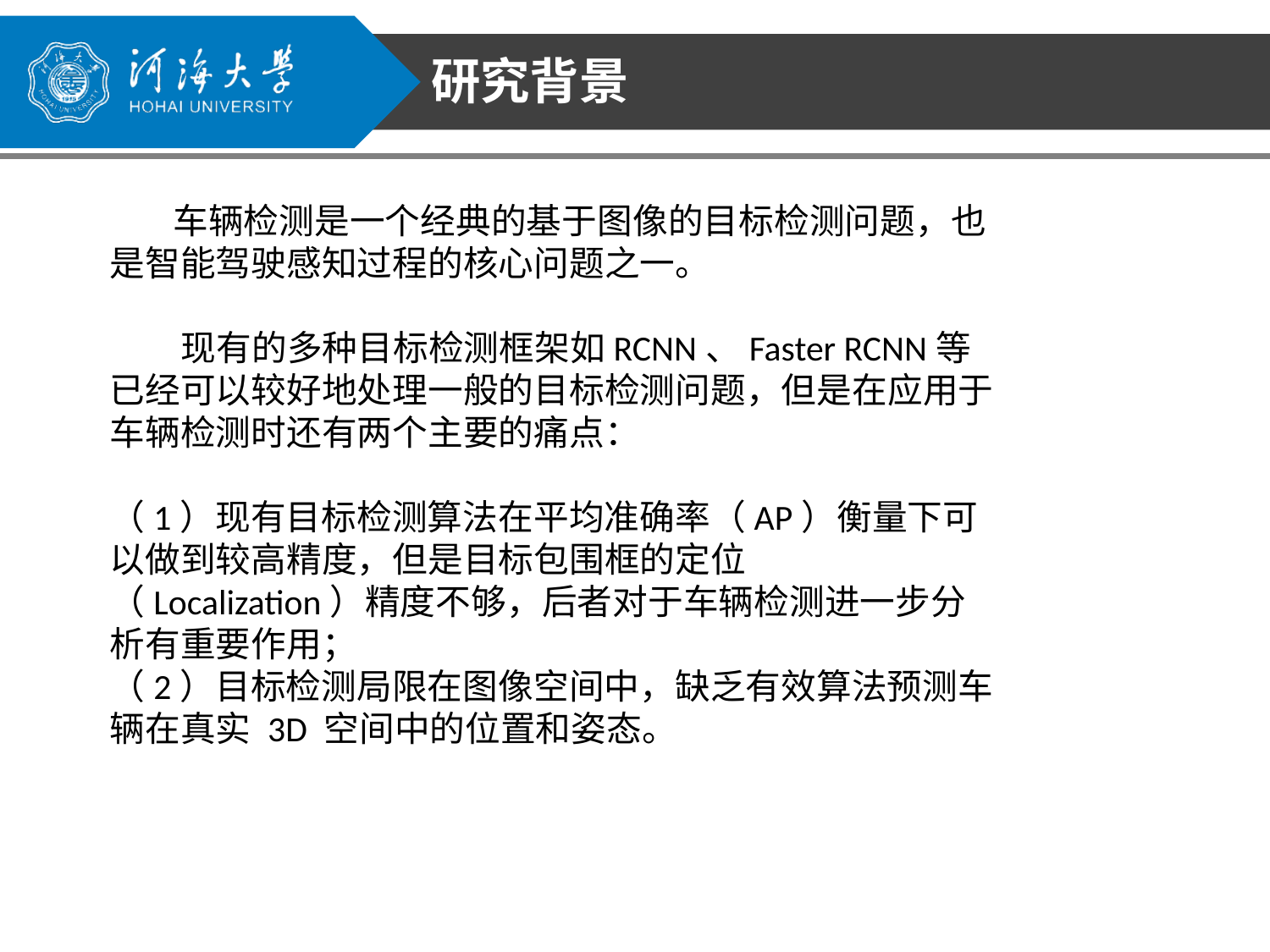

研究背景
4
       车辆检测是一个经典的基于图像的目标检测问题，也是智能驾驶感知过程的核心问题之一。

        现有的多种目标检测框架如RCNN、Faster RCNN等已经可以较好地处理一般的目标检测问题，但是在应用于车辆检测时还有两个主要的痛点：

（1）现有目标检测算法在平均准确率（AP）衡量下可以做到较高精度，但是目标包围框的定位（Localization）精度不够，后者对于车辆检测进一步分析有重要作用；
（2）目标检测局限在图像空间中，缺乏有效算法预测车辆在真实 3D 空间中的位置和姿态。